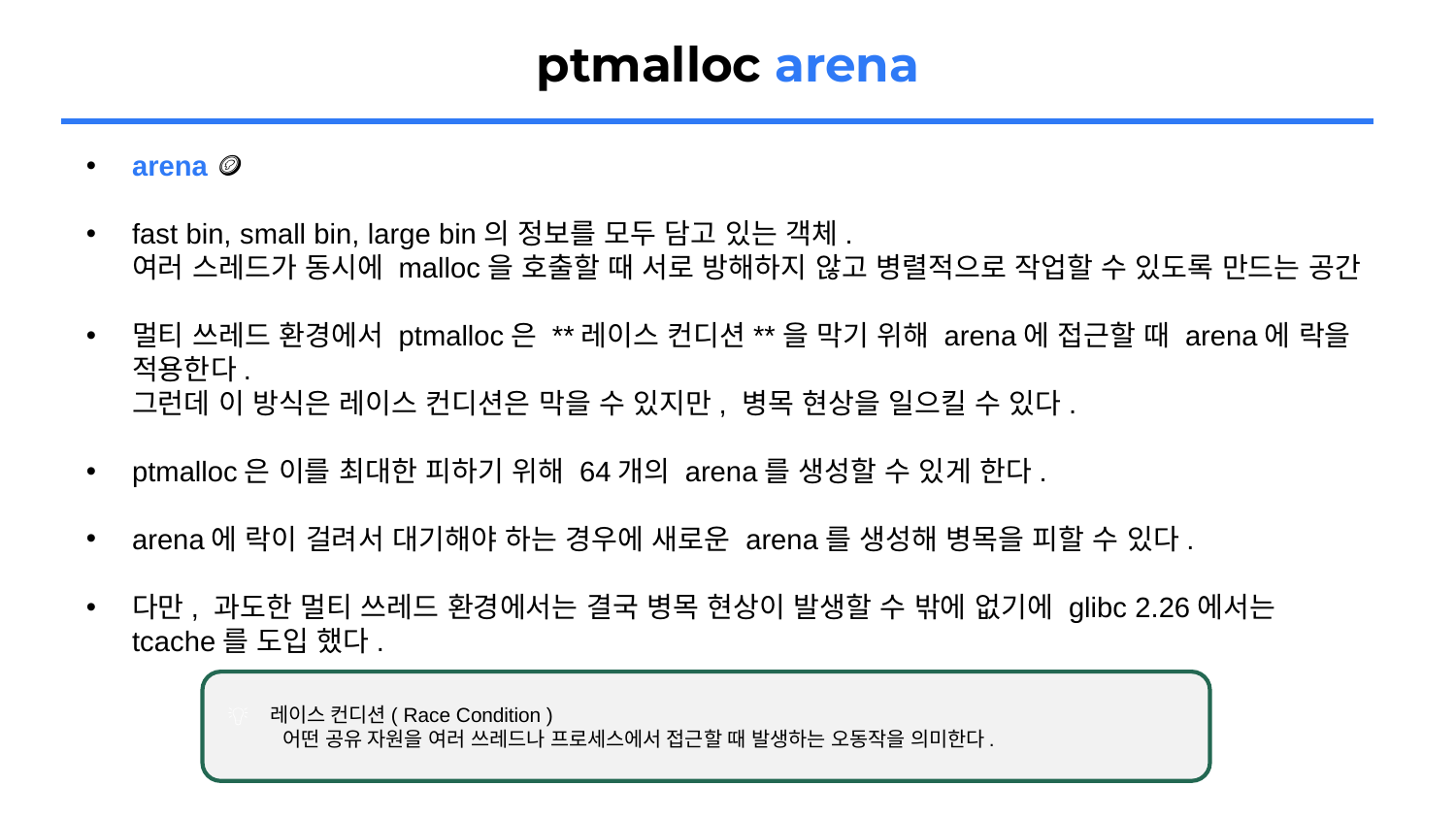

# ptmalloc arena

arena 🪙

fast bin, small bin, large bin의 정보를 모두 담고 있는 객체.
여러 스레드가 동시에 malloc을 호출할 때 서로 방해하지 않고 병렬적으로 작업할 수 있도록 만드는 공간

멀티 쓰레드 환경에서 ptmalloc은 **레이스 컨디션**을 막기 위해 arena에 접근할 때 arena에 락을 적용한다.
그런데 이 방식은 레이스 컨디션은 막을 수 있지만, 병목 현상을 일으킬 수 있다.

ptmalloc은 이를 최대한 피하기 위해 64개의 arena를 생성할 수 있게 한다.

arena에 락이 걸려서 대기해야 하는 경우에 새로운 arena를 생성해 병목을 피할 수 있다.

다만, 과도한 멀티 쓰레드 환경에서는 결국 병목 현상이 발생할 수 밖에 없기에 glibc 2.26에서는 tcache를 도입 했다.

 💡   레이스 컨디션( Race Condition )
          어떤 공유 자원을 여러 쓰레드나 프로세스에서 접근할 때 발생하는 오동작을 의미한다.